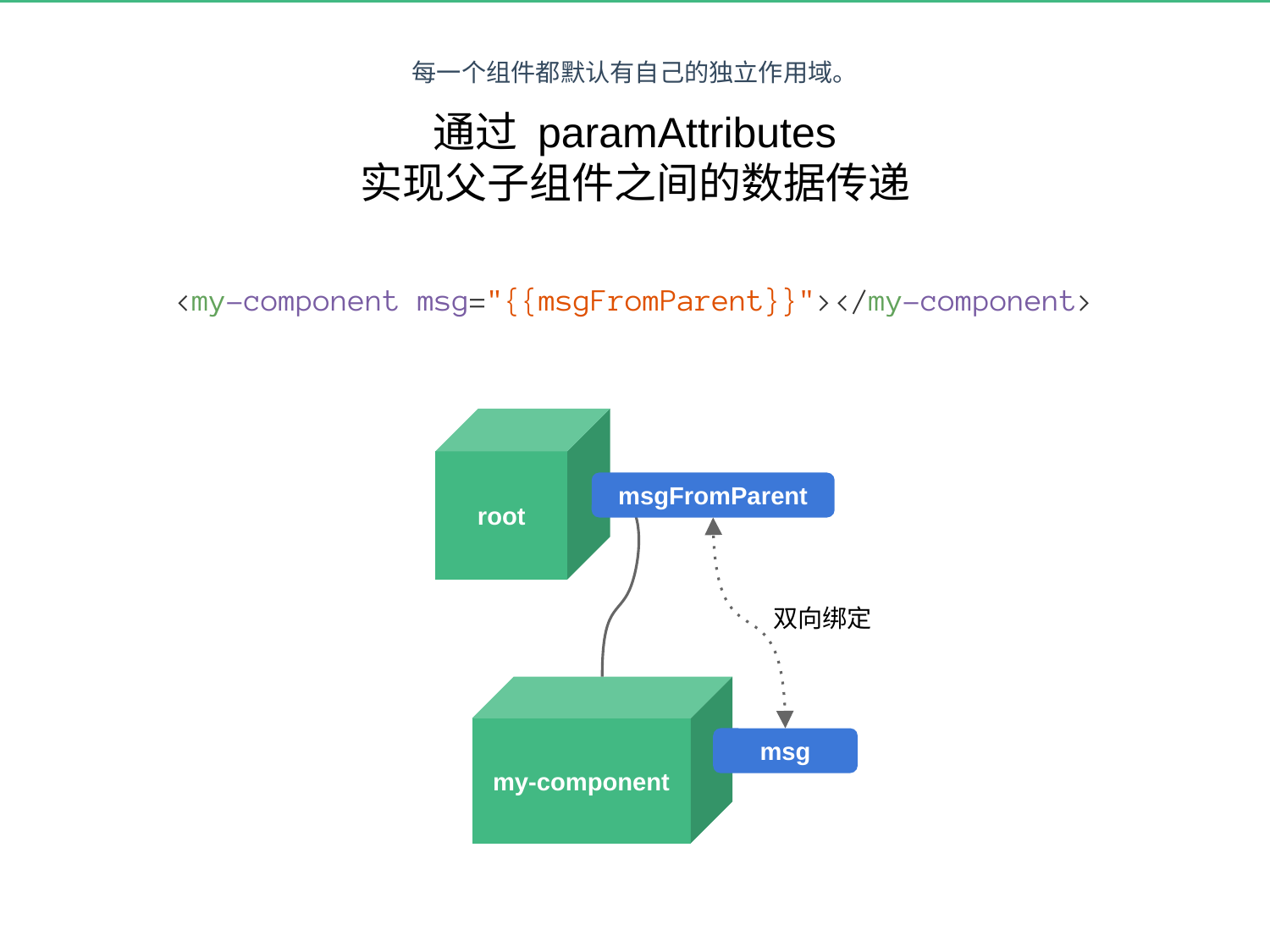

每一个组件都默认有自己的独立作用域。
通过 paramAttributes
实现父子组件之间的数据传递
<my-component msg="{{msgFromParent}}"></my-component>
root
msgFromParent
双向绑定
my-component
msg